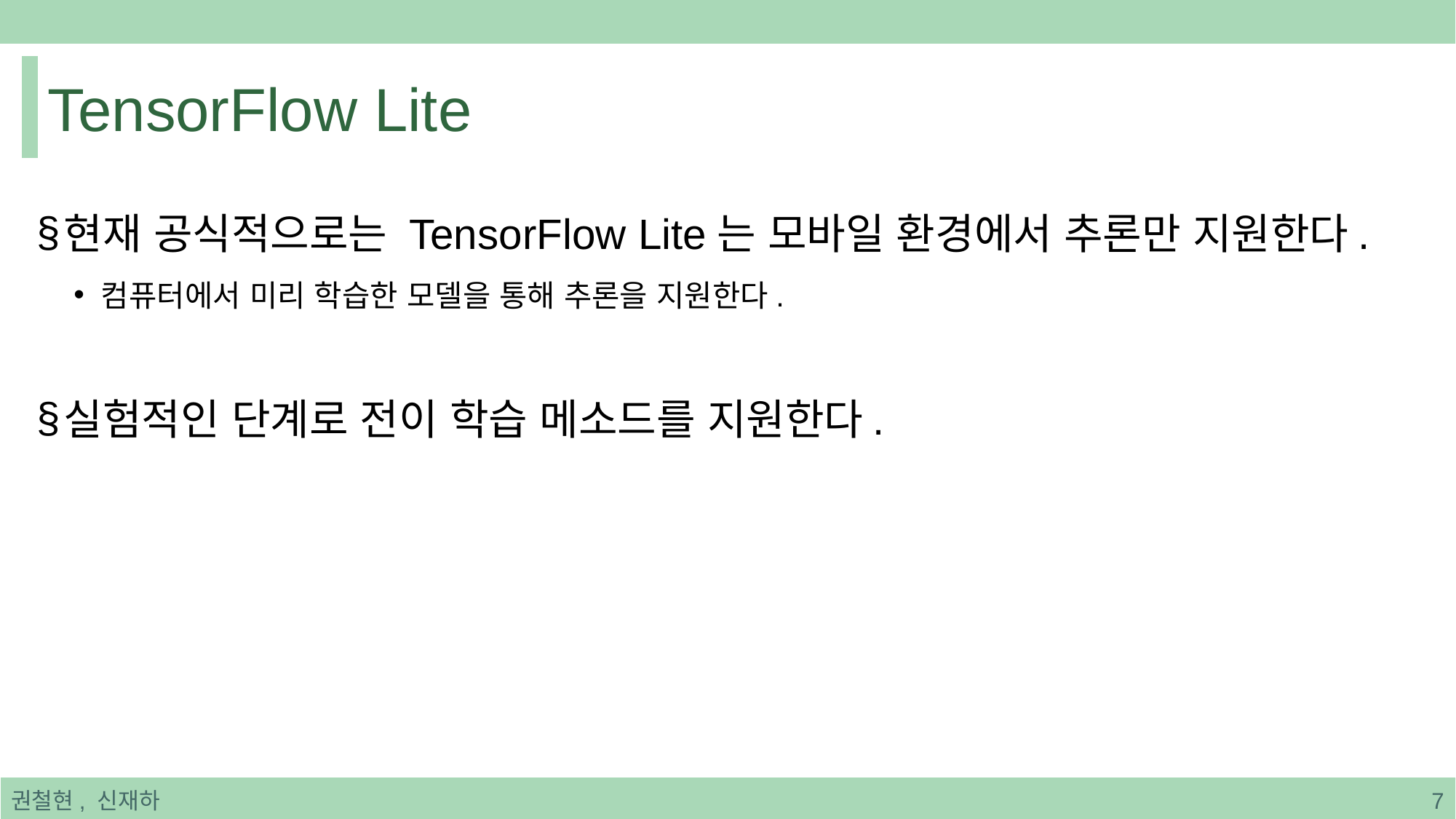

# TensorFlow Lite
현재 공식적으로는 TensorFlow Lite는 모바일 환경에서 추론만 지원한다.
컴퓨터에서 미리 학습한 모델을 통해 추론을 지원한다.

실험적인 단계로 전이 학습 메소드를 지원한다.

권철현, 신재하
7